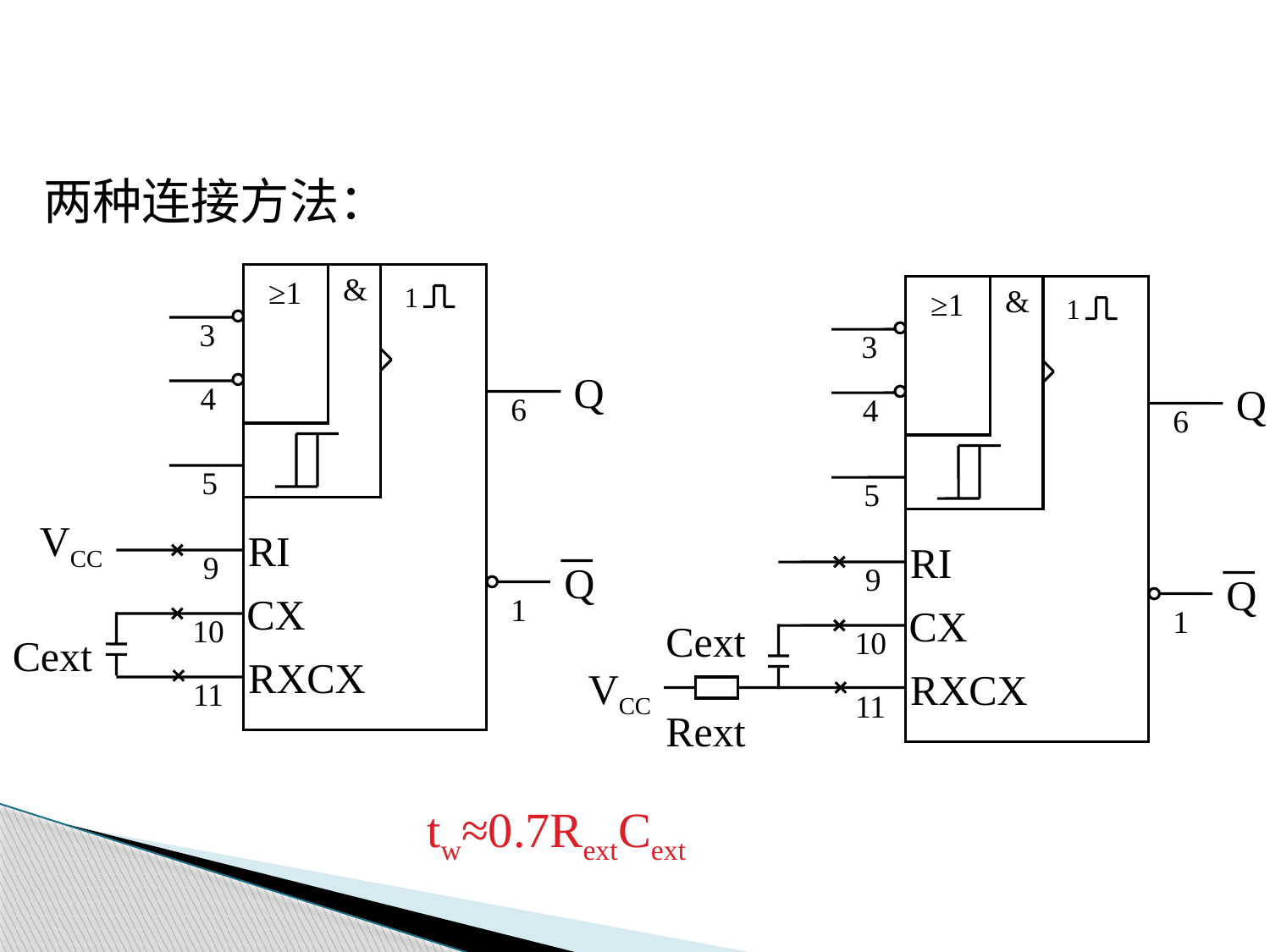

两种连接方法：
&

≥1
1

3

Q
4

6

5

VCC
RI
9

Q

CX

1
10

Cext

RXCX

11

&

≥1
1

3

Q
4

6

5

RI
9

Q

CX

1
Cext
10

VCC

RXCX

11

Rext
tw≈0.7RextCext